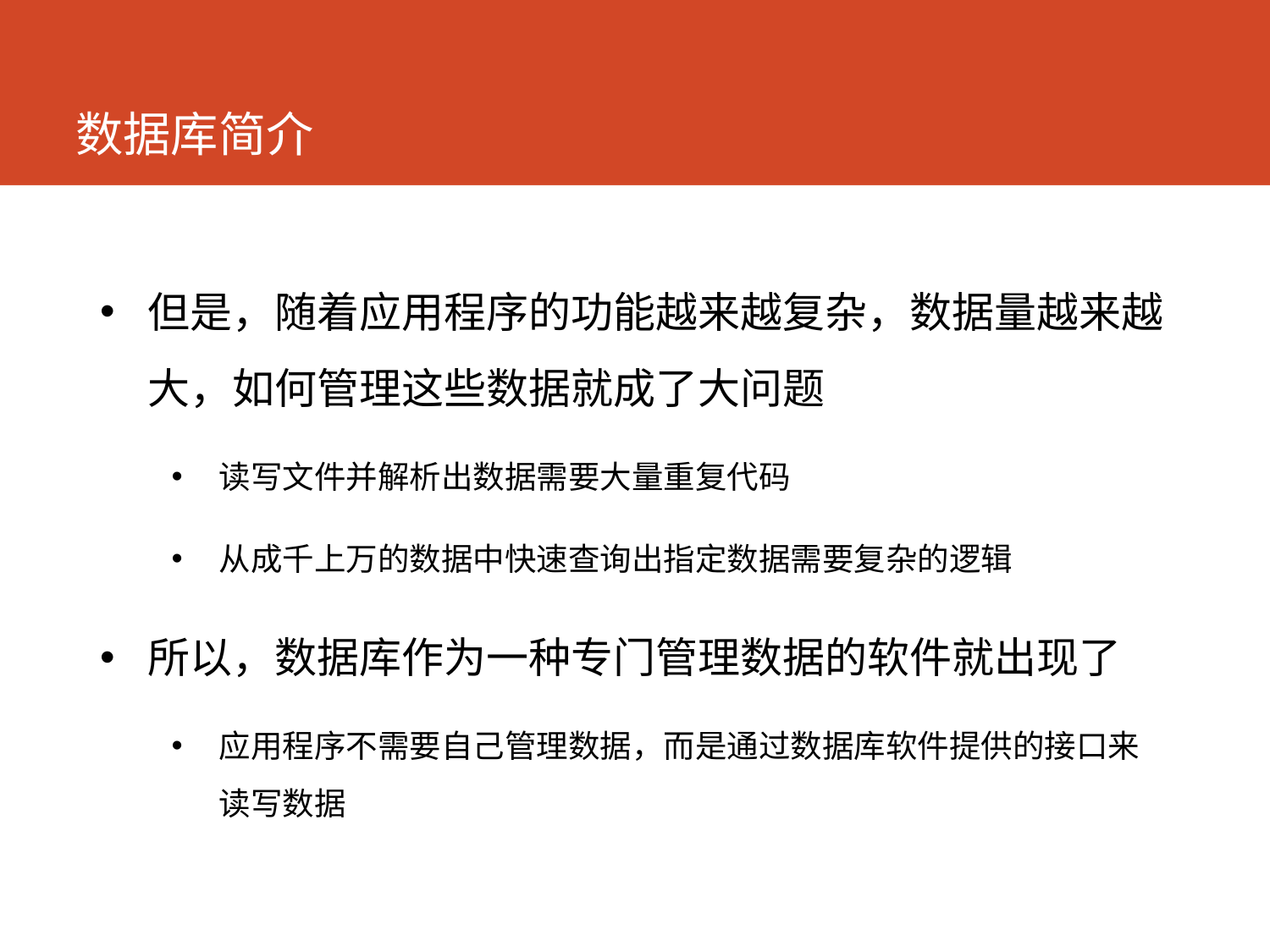

# 数据库简介
但是，随着应用程序的功能越来越复杂，数据量越来越大，如何管理这些数据就成了大问题
读写文件并解析出数据需要大量重复代码
从成千上万的数据中快速查询出指定数据需要复杂的逻辑
所以，数据库作为一种专门管理数据的软件就出现了
应用程序不需要自己管理数据，而是通过数据库软件提供的接口来读写数据